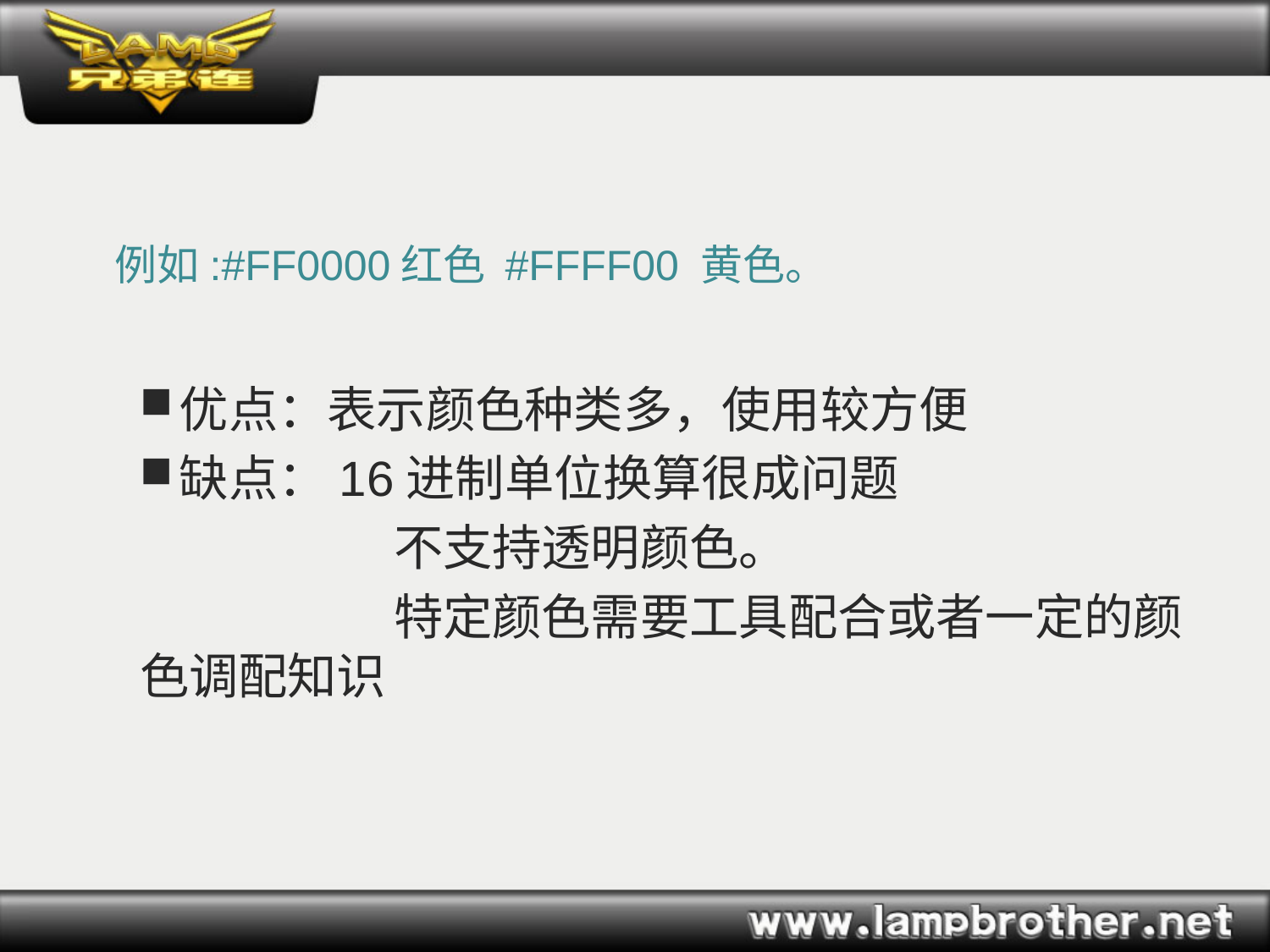

例如:#FF0000红色 #FFFF00 黄色。

优点：表示颜色种类多，使用较方便
缺点：16进制单位换算很成问题
		不支持透明颜色。
		特定颜色需要工具配合或者一定的颜色调配知识